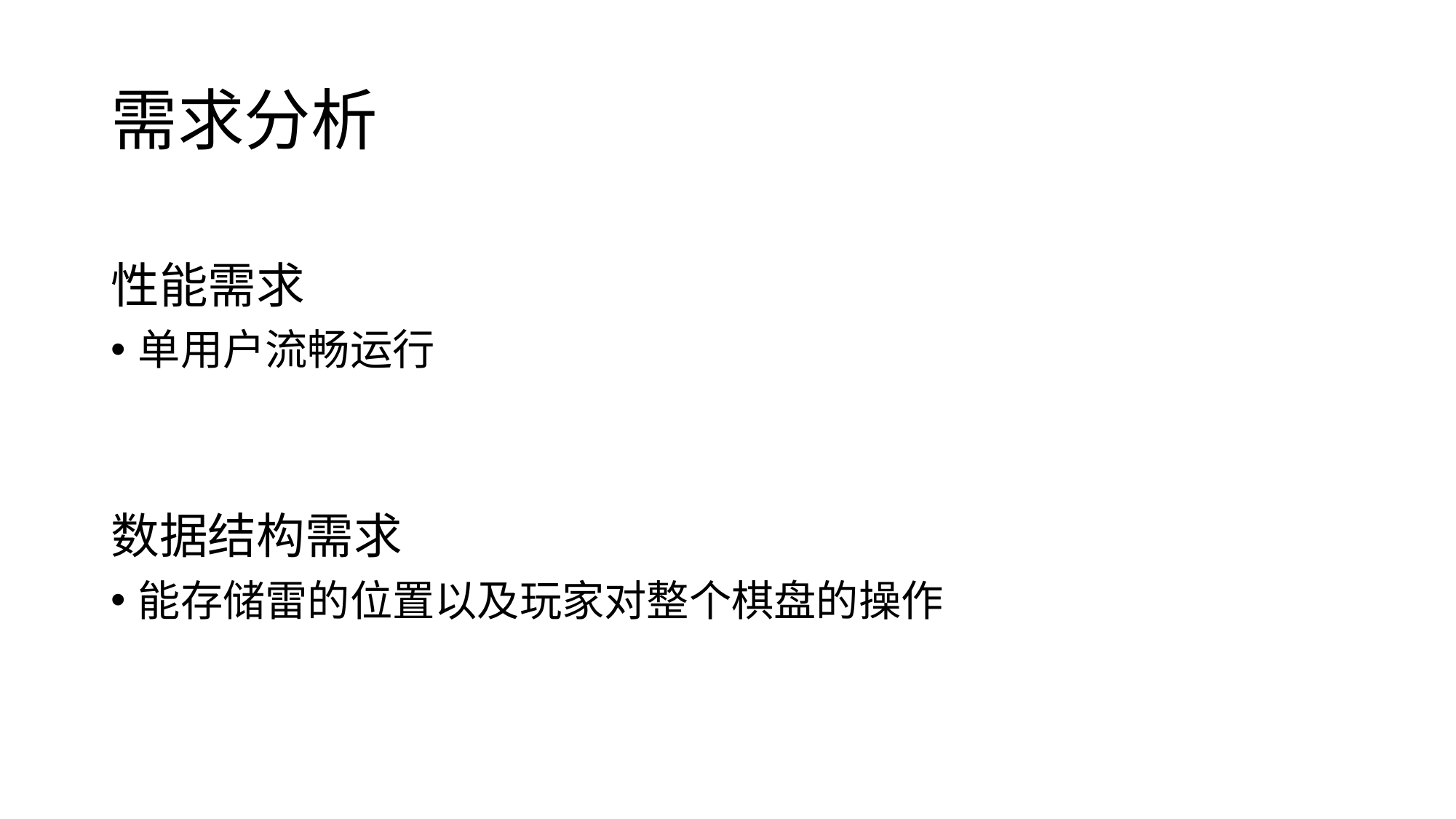

# 需求分析
性能需求
单用户流畅运行

数据结构需求
能存储雷的位置以及玩家对整个棋盘的操作